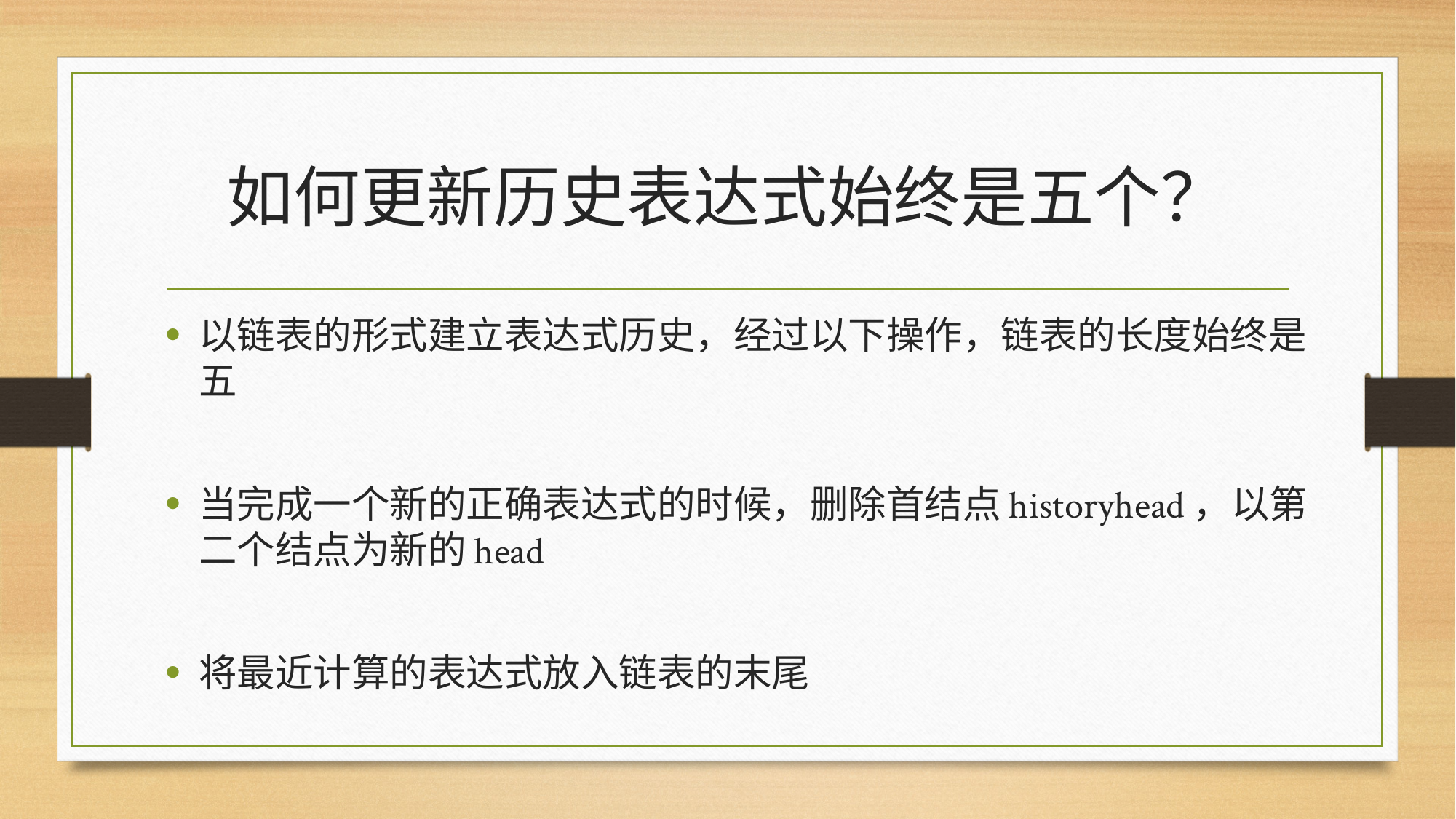

# 如何更新历史表达式始终是五个？
以链表的形式建立表达式历史，经过以下操作，链表的长度始终是五

当完成一个新的正确表达式的时候，删除首结点historyhead，以第二个结点为新的head

将最近计算的表达式放入链表的末尾